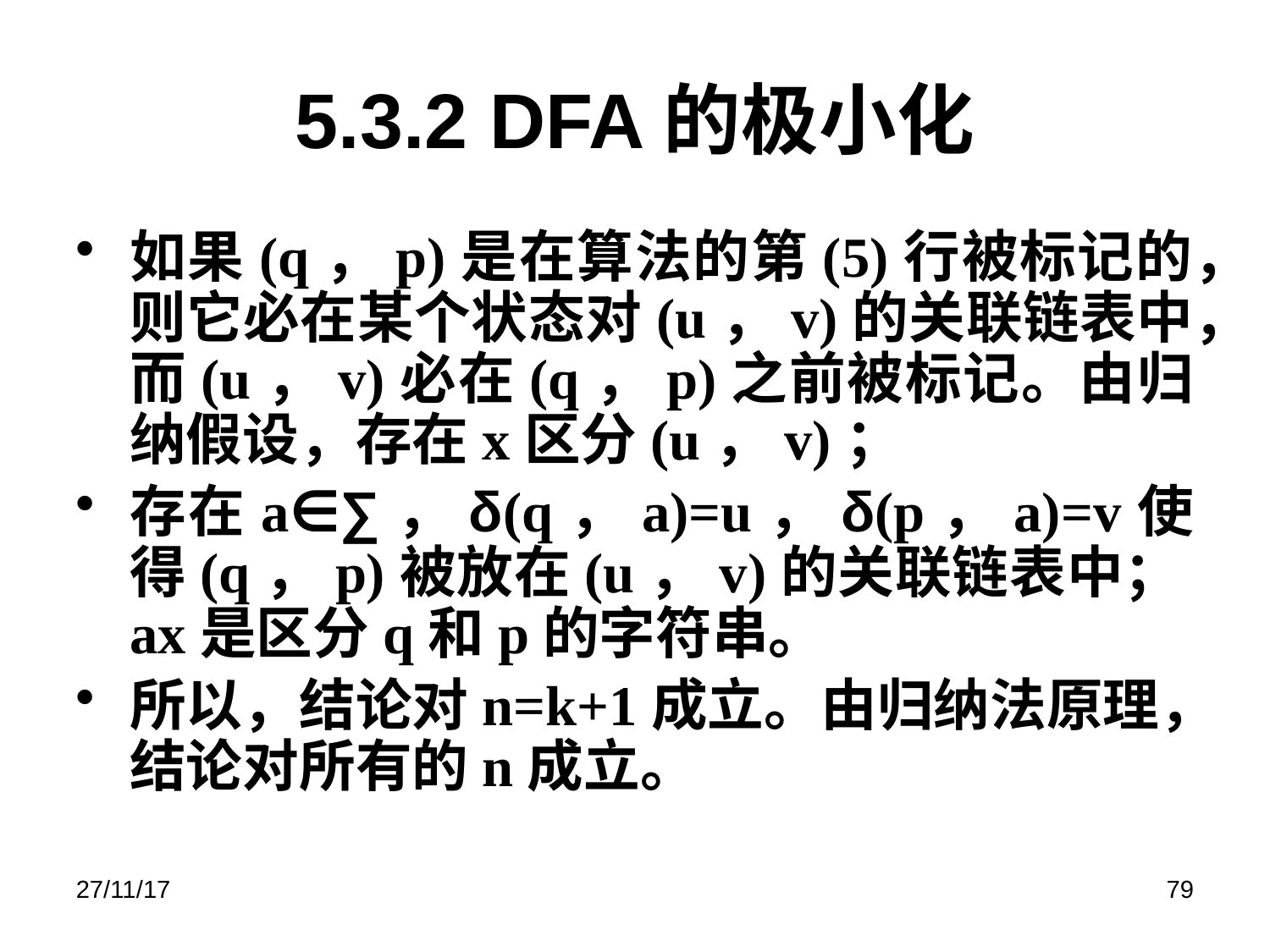

# 5.3.2 DFA的极小化
如果(q，p)是在算法的第(5)行被标记的，则它必在某个状态对(u，v)的关联链表中，而(u，v)必在(q，p)之前被标记。由归纳假设，存在x区分(u，v)；
存在a∈∑，δ(q，a)=u，δ(p，a)=v使得(q，p)被放在(u，v)的关联链表中；ax是区分q和p的字符串。
所以，结论对n=k+1成立。由归纳法原理，结论对所有的n成立。
27/11/17
79